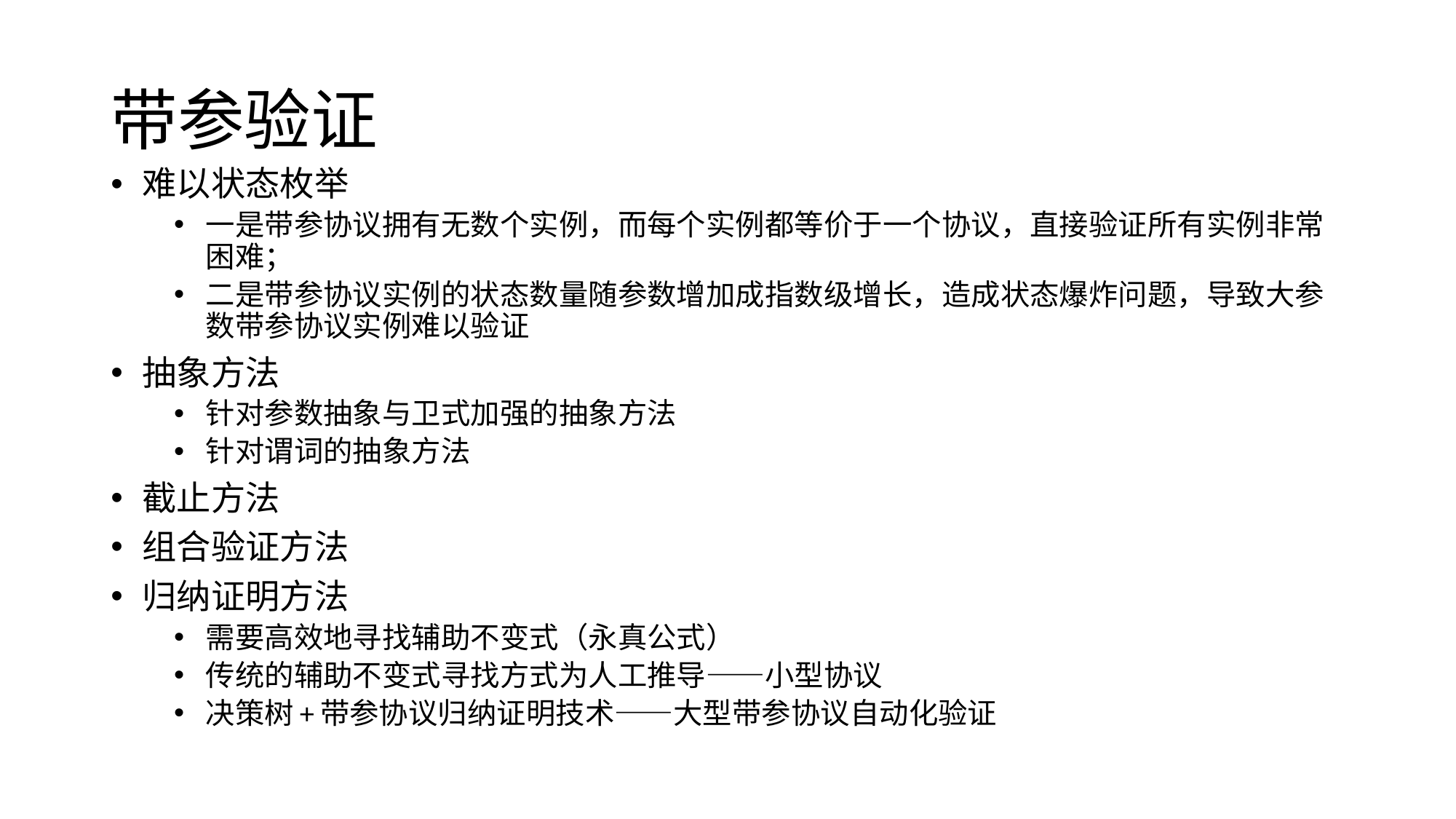

# 带参验证
难以状态枚举
一是带参协议拥有无数个实例，而每个实例都等价于一个协议，直接验证所有实例非常困难；
二是带参协议实例的状态数量随参数增加成指数级增长，造成状态爆炸问题，导致大参数带参协议实例难以验证
抽象方法
针对参数抽象与卫式加强的抽象方法
针对谓词的抽象方法
截止方法
组合验证方法
归纳证明方法
需要高效地寻找辅助不变式（永真公式）
传统的辅助不变式寻找方式为人工推导——小型协议
决策树+带参协议归纳证明技术——大型带参协议自动化验证